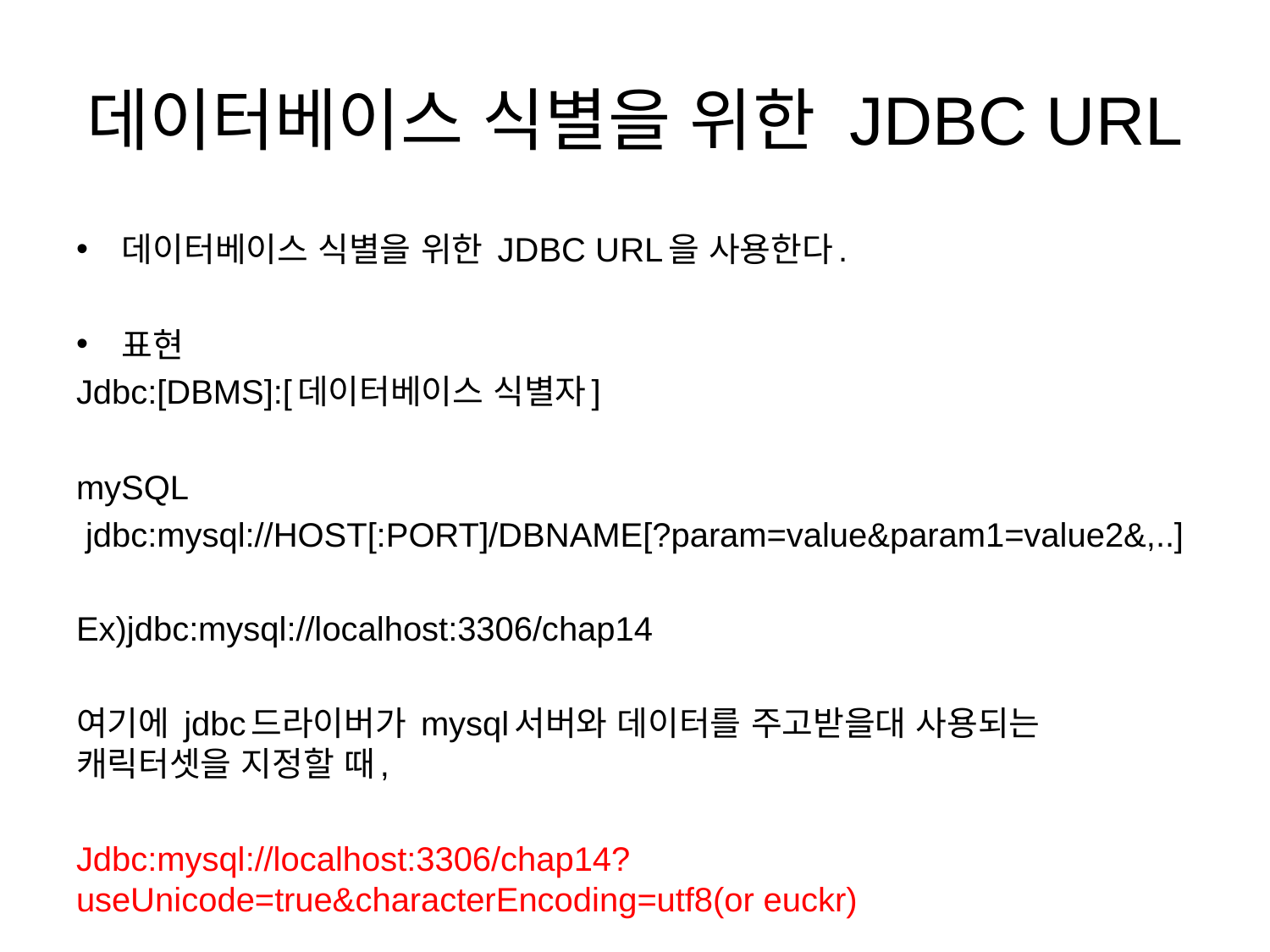

# 데이터베이스 식별을 위한 JDBC URL
데이터베이스 식별을 위한 JDBC URL을 사용한다.

표현
Jdbc:[DBMS]:[데이터베이스 식별자]

mySQL
 jdbc:mysql://HOST[:PORT]/DBNAME[?param=value&param1=value2&,..]

Ex)jdbc:mysql://localhost:3306/chap14

여기에 jdbc드라이버가 mysql서버와 데이터를 주고받을대 사용되는 캐릭터셋을 지정할 때,

Jdbc:mysql://localhost:3306/chap14?useUnicode=true&characterEncoding=utf8(or euckr)